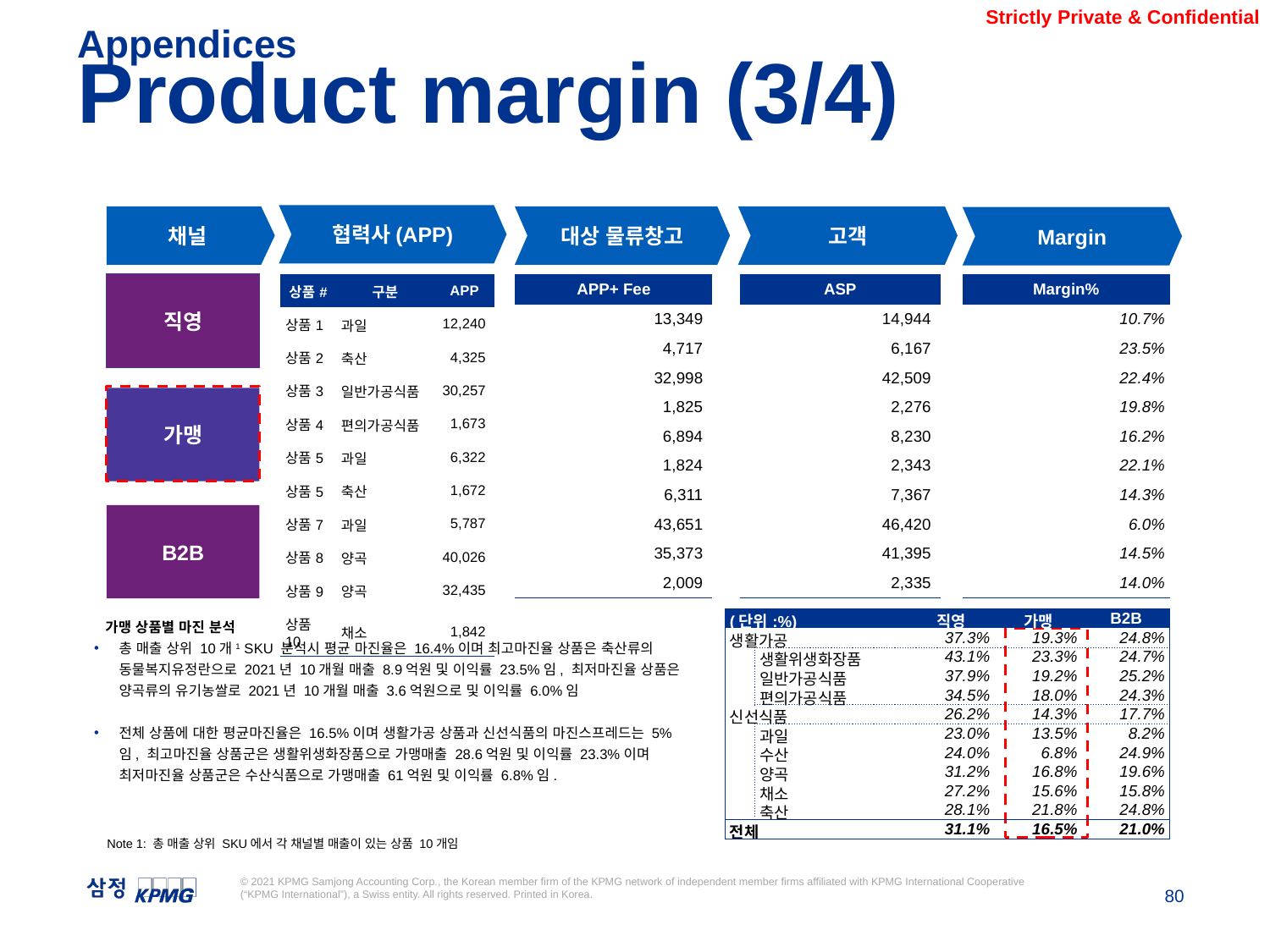

Appendices
Product margin (3/4)

협력사(APP)
채널
대상 물류창고
고객
Margin
| 상품# | 구분 | APP |
| --- | --- | --- |
| 상품1 | 과일 | 12,240 |
| 상품2 | 축산 | 4,325 |
| 상품3 | 일반가공식품 | 30,257 |
| 상품4 | 편의가공식품 | 1,673 |
| 상품5 | 과일 | 6,322 |
| 상품5 | 축산 | 1,672 |
| 상품7 | 과일 | 5,787 |
| 상품8 | 양곡 | 40,026 |
| 상품9 | 양곡 | 32,435 |
| 상품10 | 채소 | 1,842 |
| APP+ Fee |
| --- |
| 13,349 |
| 4,717 |
| 32,998 |
| 1,825 |
| 6,894 |
| 1,824 |
| 6,311 |
| 43,651 |
| 35,373 |
| 2,009 |
| ASP |
| --- |
| 14,944 |
| 6,167 |
| 42,509 |
| 2,276 |
| 8,230 |
| 2,343 |
| 7,367 |
| 46,420 |
| 41,395 |
| 2,335 |
| Margin% |
| --- |
| 10.7% |
| 23.5% |
| 22.4% |
| 19.8% |
| 16.2% |
| 22.1% |
| 14.3% |
| 6.0% |
| 14.5% |
| 14.0% |
직영

가맹
B2B
  가맹 상품별 마진 분석
총 매출 상위 10개1 SKU 분석시 평균 마진율은 16.4%이며 최고마진율 상품은 축산류의 동물복지유정란으로 2021년 10개월 매출 8.9억원 및 이익률 23.5%임, 최저마진율 상품은 양곡류의 유기농쌀로 2021년 10개월 매출 3.6억원으로 및 이익률 6.0%임

전체 상품에 대한 평균마진율은 16.5%이며 생활가공 상품과 신선식품의 마진스프레드는 5%임, 최고마진율 상품군은 생활위생화장품으로 가맹매출 28.6억원 및 이익률 23.3%이며 최저마진율 상품군은 수산식품으로 가맹매출 61억원 및 이익률 6.8%임.

| (단위:%) |  | 직영 | 가맹 | B2B |
| --- | --- | --- | --- | --- |
| 생활가공 |  | 37.3% | 19.3% | 24.8% |
|  | 생활위생화장품 | 43.1% | 23.3% | 24.7% |
|  | 일반가공식품 | 37.9% | 19.2% | 25.2% |
|  | 편의가공식품 | 34.5% | 18.0% | 24.3% |
| 신선식품 |  | 26.2% | 14.3% | 17.7% |
|  | 과일 | 23.0% | 13.5% | 8.2% |
|  | 수산 | 24.0% | 6.8% | 24.9% |
|  | 양곡 | 31.2% | 16.8% | 19.6% |
|  | 채소 | 27.2% | 15.6% | 15.8% |
|  | 축산 | 28.1% | 21.8% | 24.8% |
| 전체 |  | 31.1% | 16.5% | 21.0% |

Note 1: 총 매출 상위 SKU에서 각 채널별 매출이 있는 상품 10개임